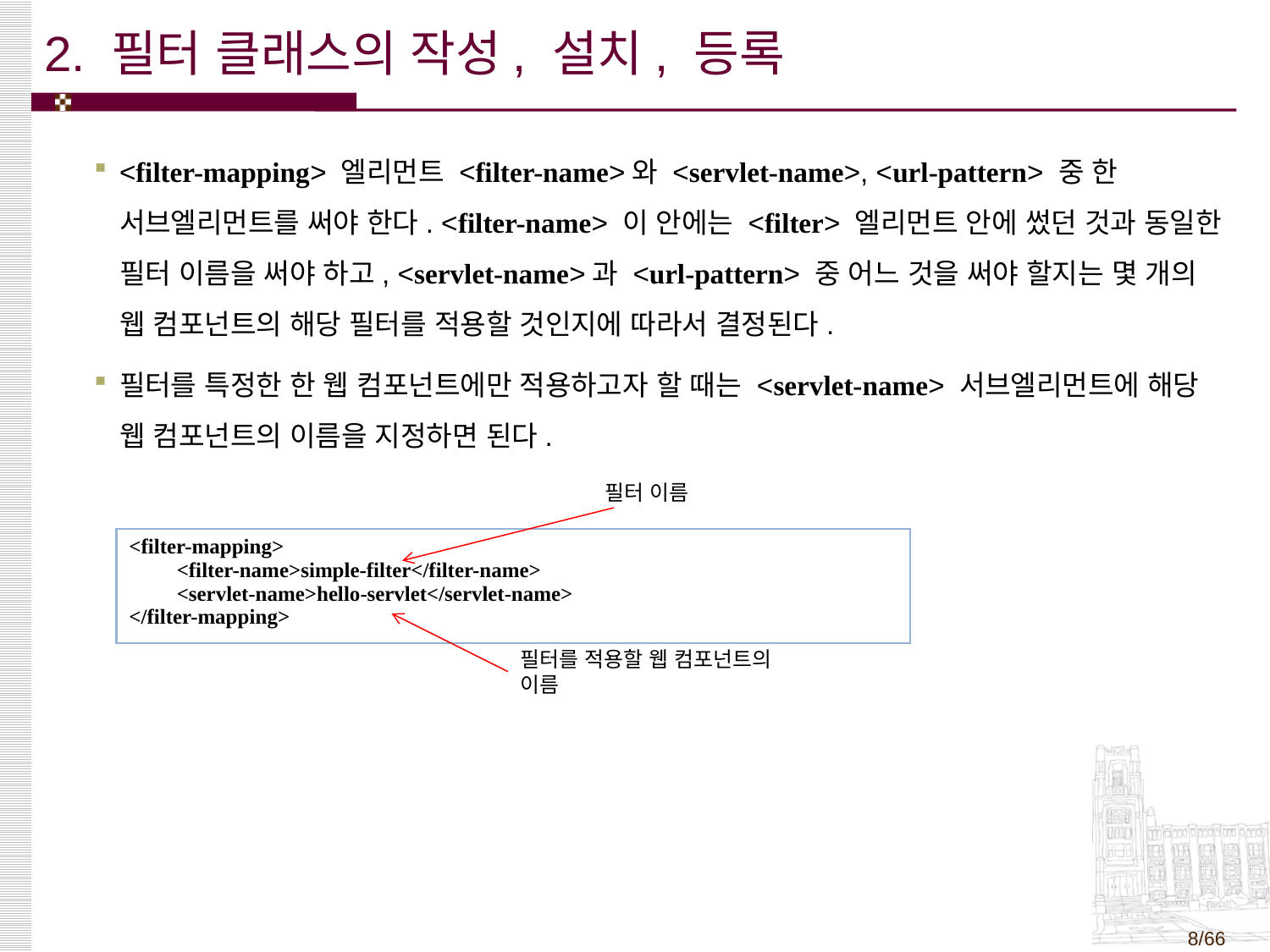

# 2. 필터 클래스의 작성, 설치, 등록
<filter-mapping> 엘리먼트 <filter-name>와 <servlet-name>, <url-pattern> 중 한 서브엘리먼트를 써야 한다. <filter-name> 이 안에는 <filter> 엘리먼트 안에 썼던 것과 동일한 필터 이름을 써야 하고, <servlet-name>과 <url-pattern> 중 어느 것을 써야 할지는 몇 개의 웹 컴포넌트의 해당 필터를 적용할 것인지에 따라서 결정된다.
필터를 특정한 한 웹 컴포넌트에만 적용하고자 할 때는 <servlet-name> 서브엘리먼트에 해당 웹 컴포넌트의 이름을 지정하면 된다.

필터 이름
| <filter-mapping> <filter-name>simple-filter</filter-name> <servlet-name>hello-servlet</servlet-name> </filter-mapping> |
| --- |
필터를 적용할 웹 컴포넌트의 이름